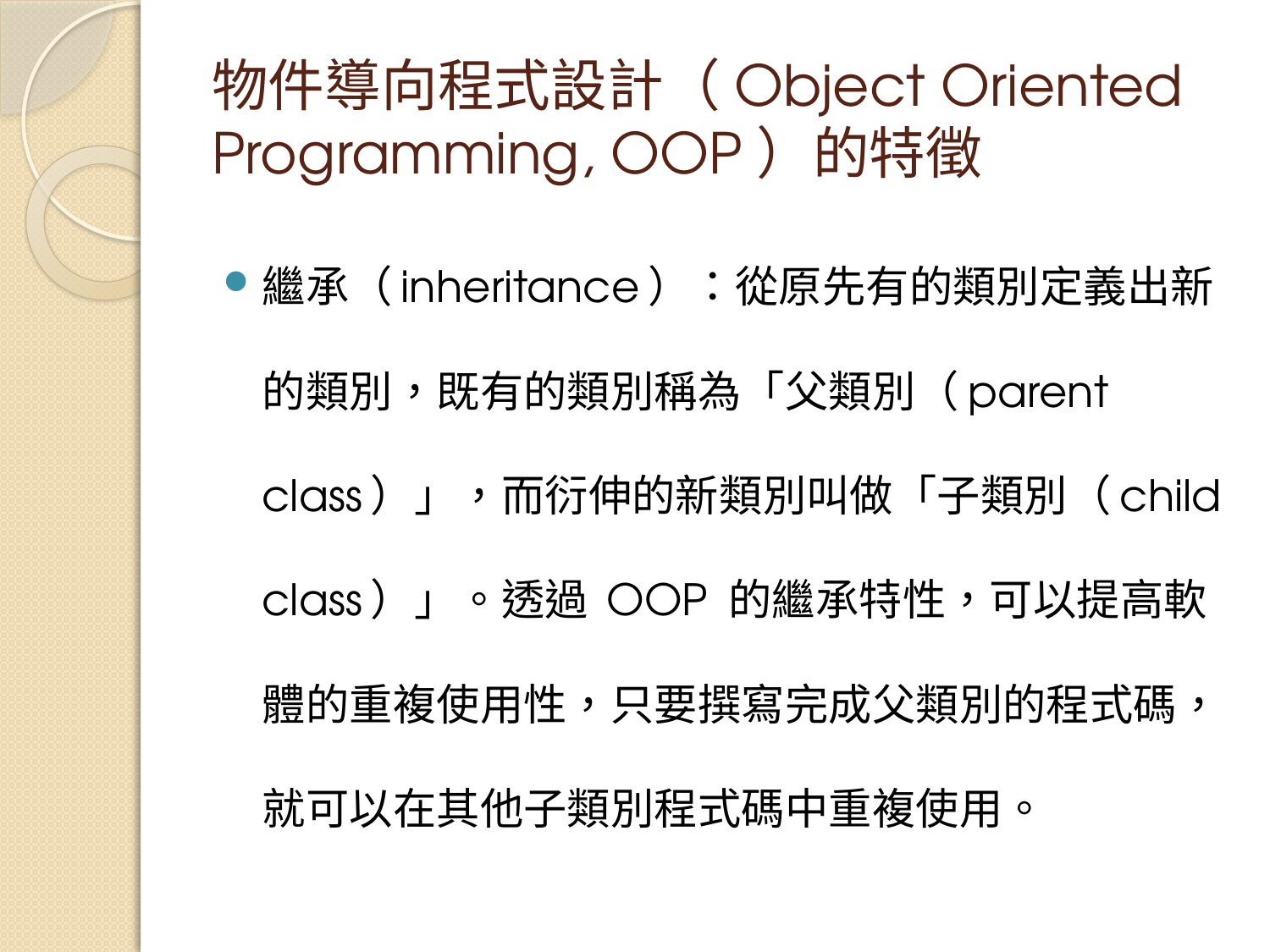

# 物件導向程式設計（Object Oriented Programming, OOP）的特徵
繼承（inheritance）：從原先有的類別定義出新的類別，既有的類別稱為「父類別（parent class）」，而衍伸的新類別叫做「子類別（child class）」。透過 OOP 的繼承特性，可以提高軟體的重複使用性，只要撰寫完成父類別的程式碼，就可以在其他子類別程式碼中重複使用。